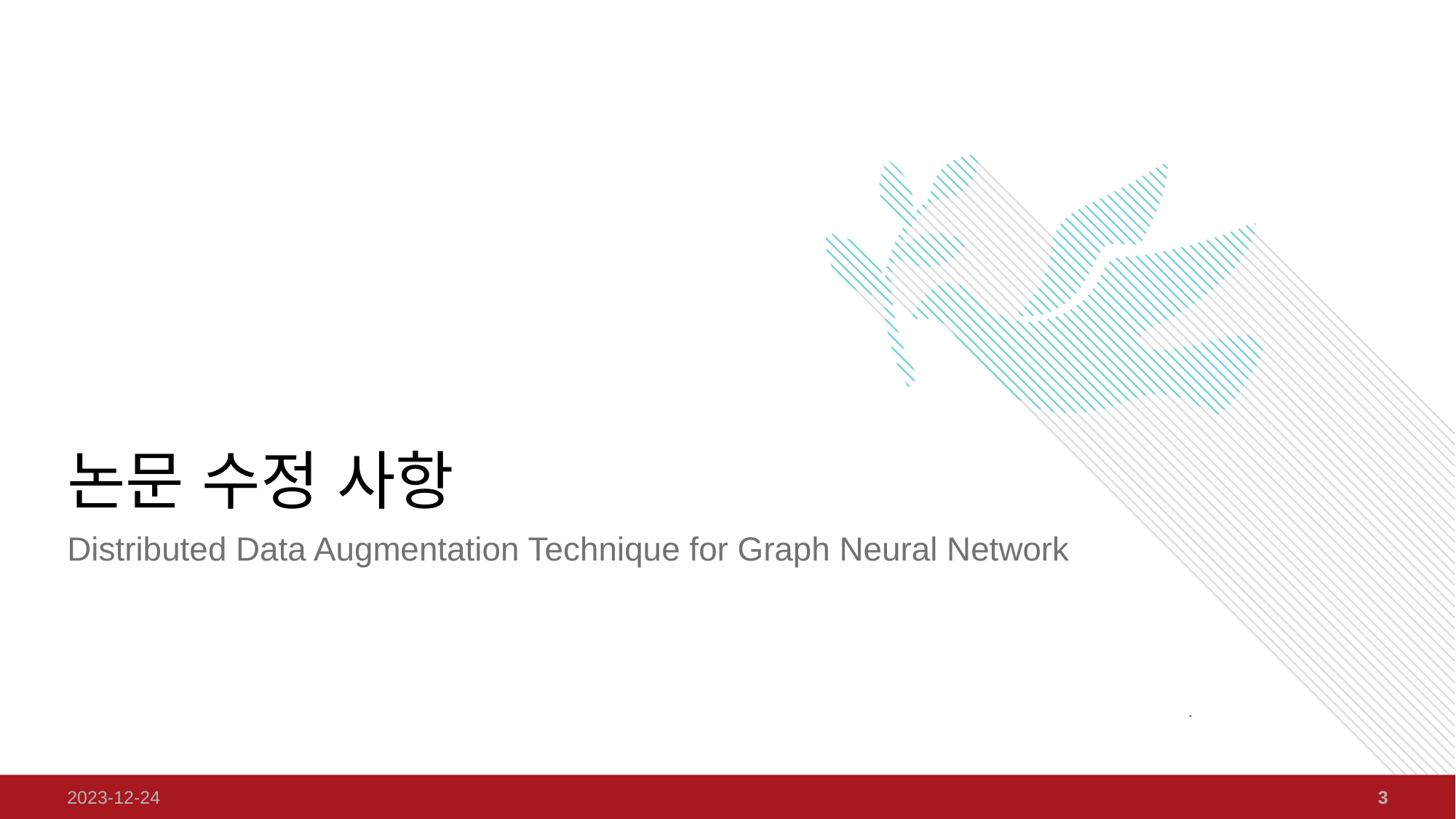

# 논문 수정 사항
Distributed Data Augmentation Technique for Graph Neural Network
2023-12-24
3